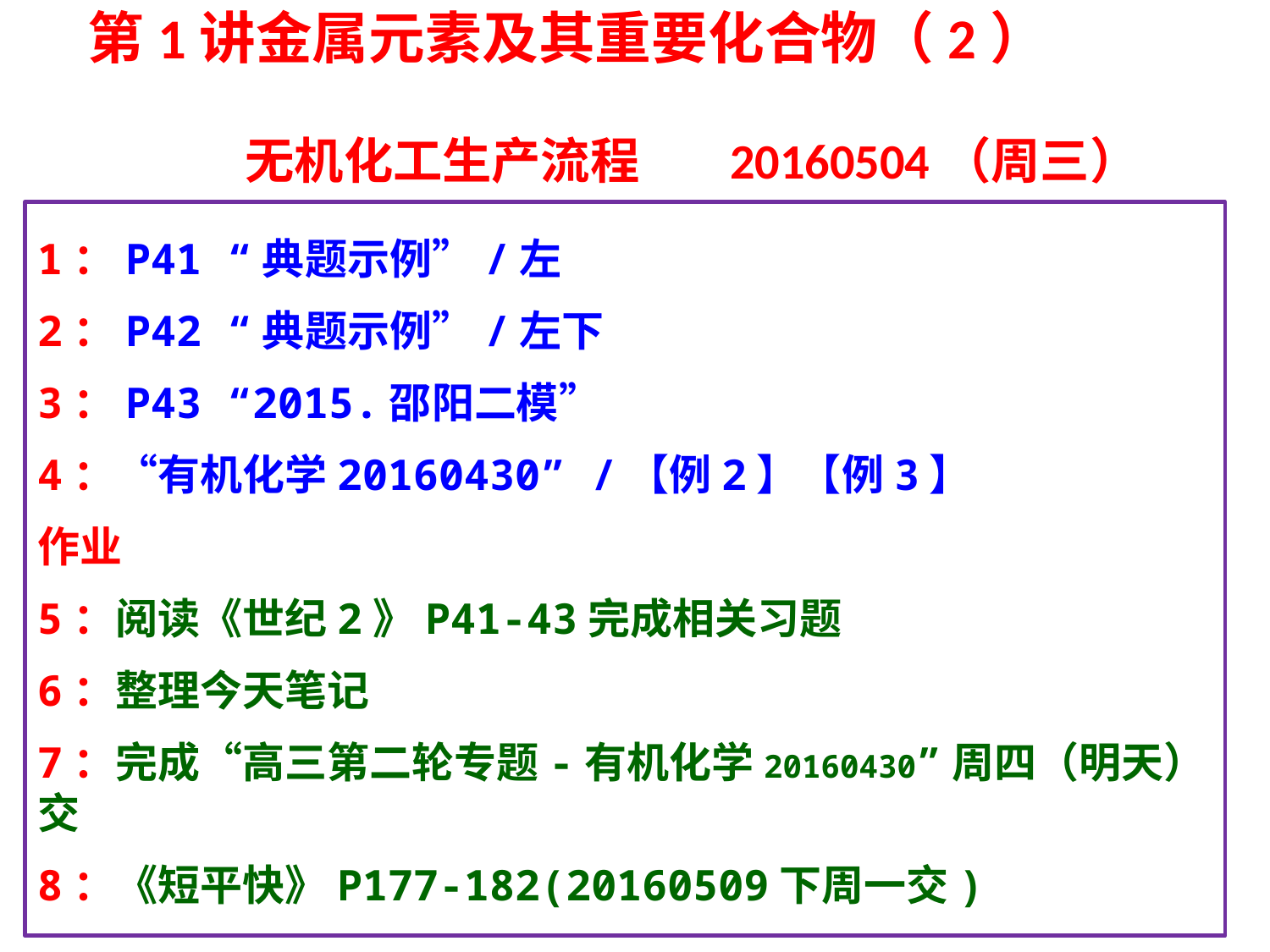

第1讲金属元素及其重要化合物（2）

             无机化工生产流程       20160504（周三）

1：P41 “典题示例”/左
2：P42 “典题示例”/左下
3：P43 “2015.邵阳二模”
4：“有机化学20160430” /【例2】【例3】
作业
5：阅读《世纪2》P41-43完成相关习题
6：整理今天笔记
7：完成“高三第二轮专题-有机化学20160430”周四（明天）交
8：《短平快》P177-182(20160509下周一交)